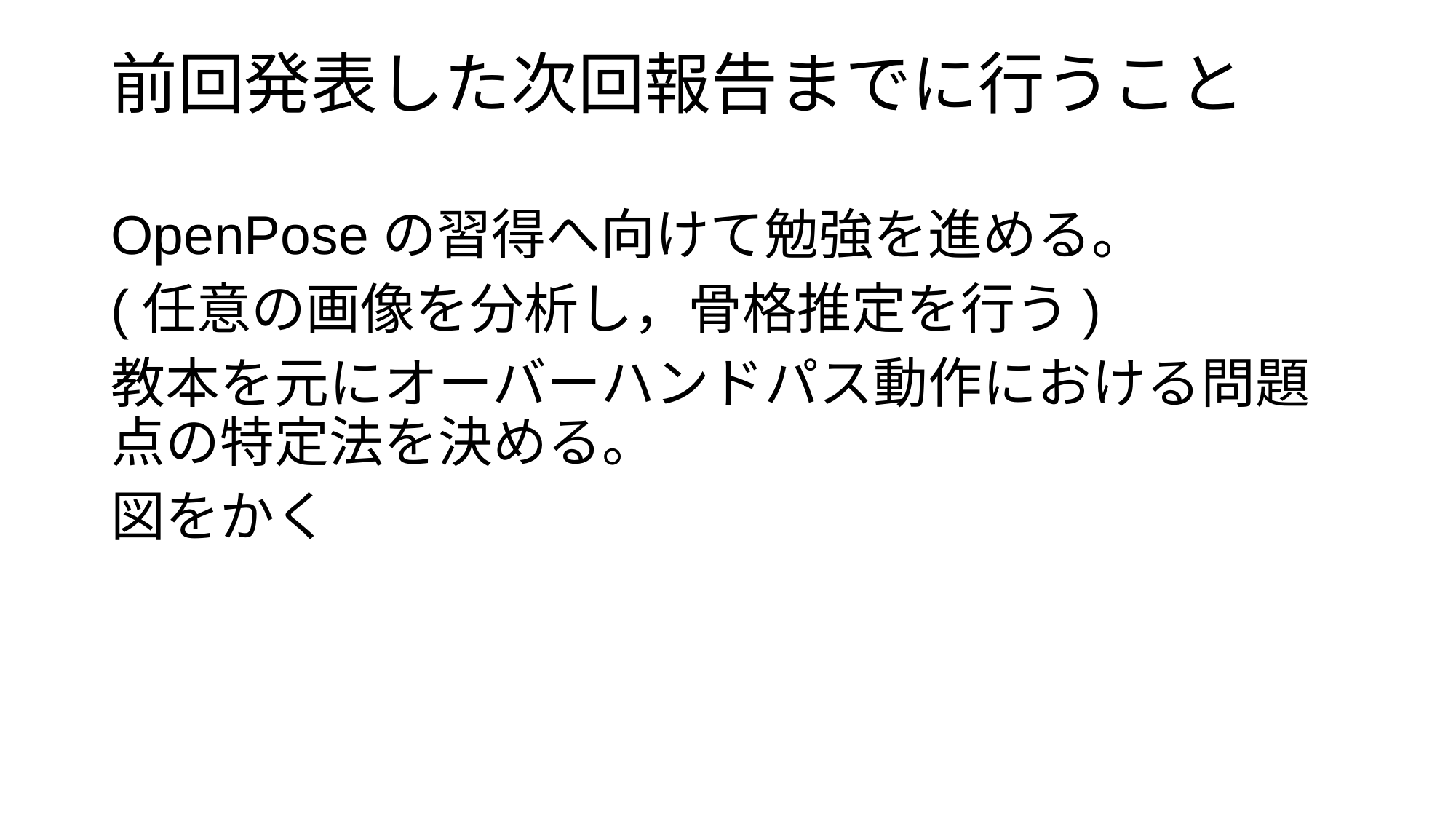

# 前回発表した次回報告までに行うこと
OpenPoseの習得へ向けて勉強を進める。
(任意の画像を分析し，骨格推定を行う)
教本を元にオーバーハンドパス動作における問題点の特定法を決める。
図をかく